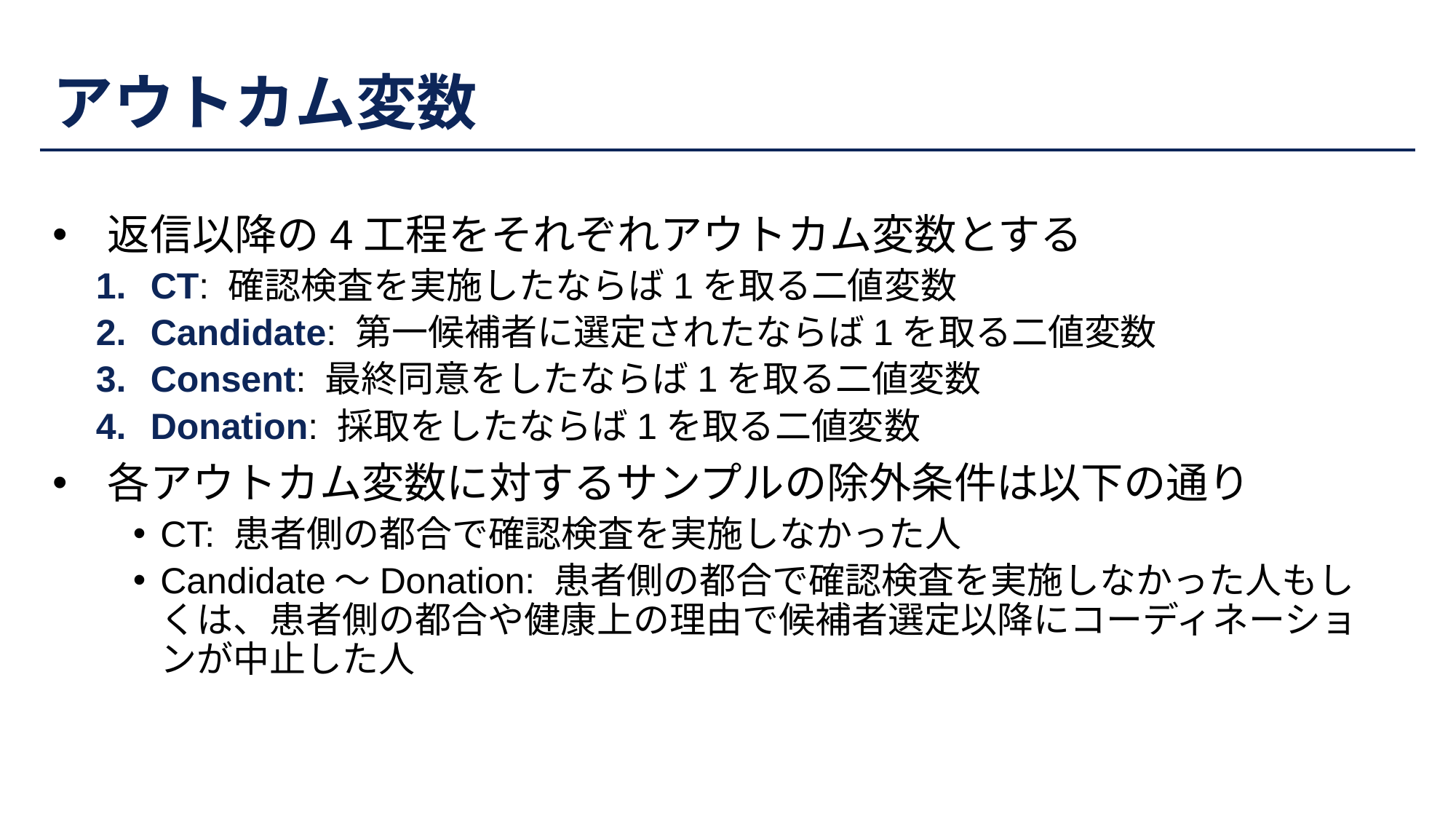

# アウトカム変数
返信以降の4工程をそれぞれアウトカム変数とする
CT: 確認検査を実施したならば1を取る二値変数
Candidate: 第一候補者に選定されたならば1を取る二値変数
Consent: 最終同意をしたならば1を取る二値変数
Donation: 採取をしたならば1を取る二値変数
各アウトカム変数に対するサンプルの除外条件は以下の通り
CT: 患者側の都合で確認検査を実施しなかった人
Candidate～Donation: 患者側の都合で確認検査を実施しなかった人もしくは、患者側の都合や健康上の理由で候補者選定以降にコーディネーションが中止した人